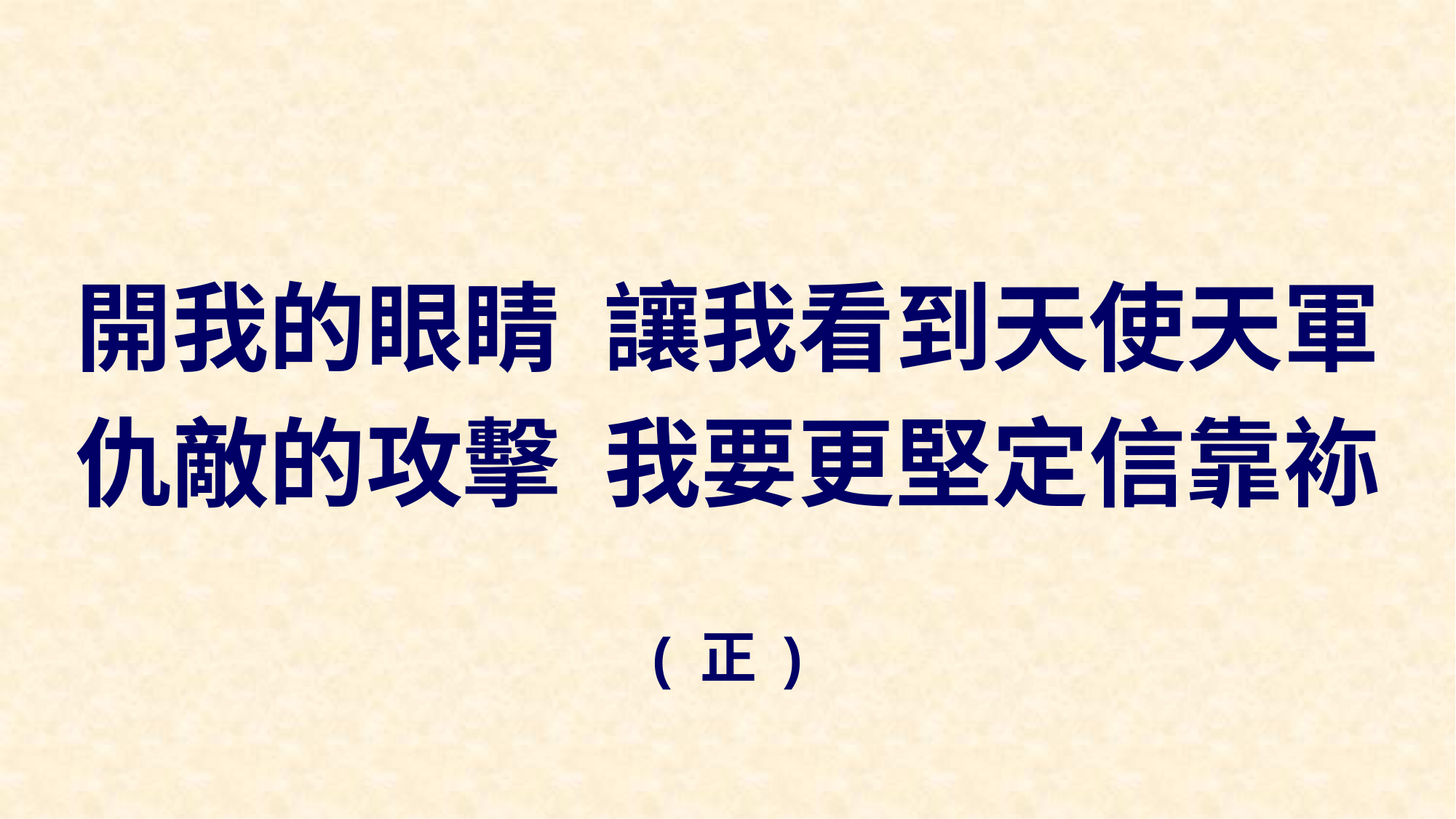

開我的眼睛  讓我看到天使天軍
仇敵的攻擊  我要更堅定信靠袮
( 正 )